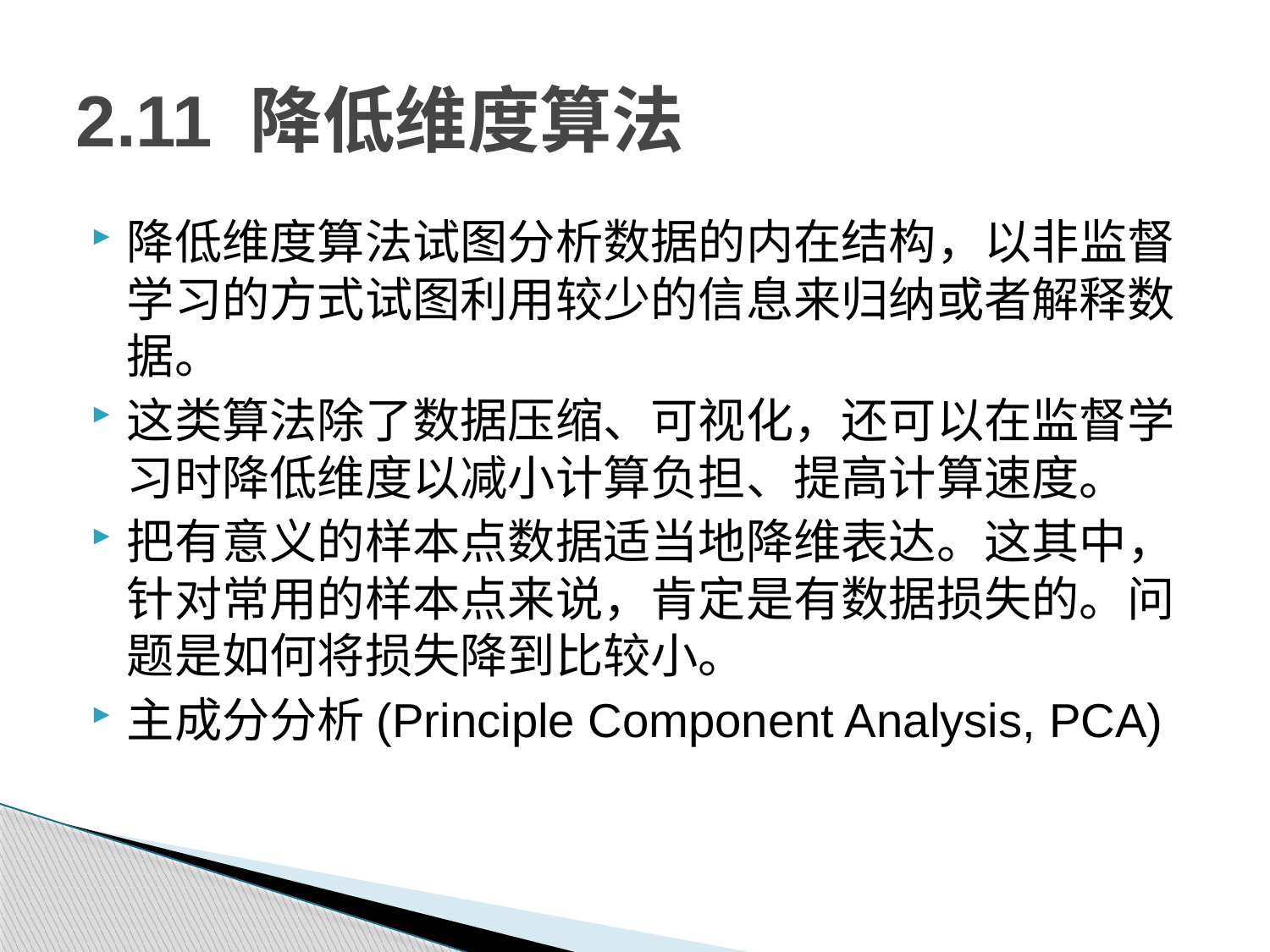

# 2.11 降低维度算法
降低维度算法试图分析数据的内在结构，以非监督学习的方式试图利用较少的信息来归纳或者解释数据。
这类算法除了数据压缩、可视化，还可以在监督学习时降低维度以减小计算负担、提高计算速度。
把有意义的样本点数据适当地降维表达。这其中，针对常用的样本点来说，肯定是有数据损失的。问题是如何将损失降到比较小。
主成分分析(Principle Component Analysis, PCA)